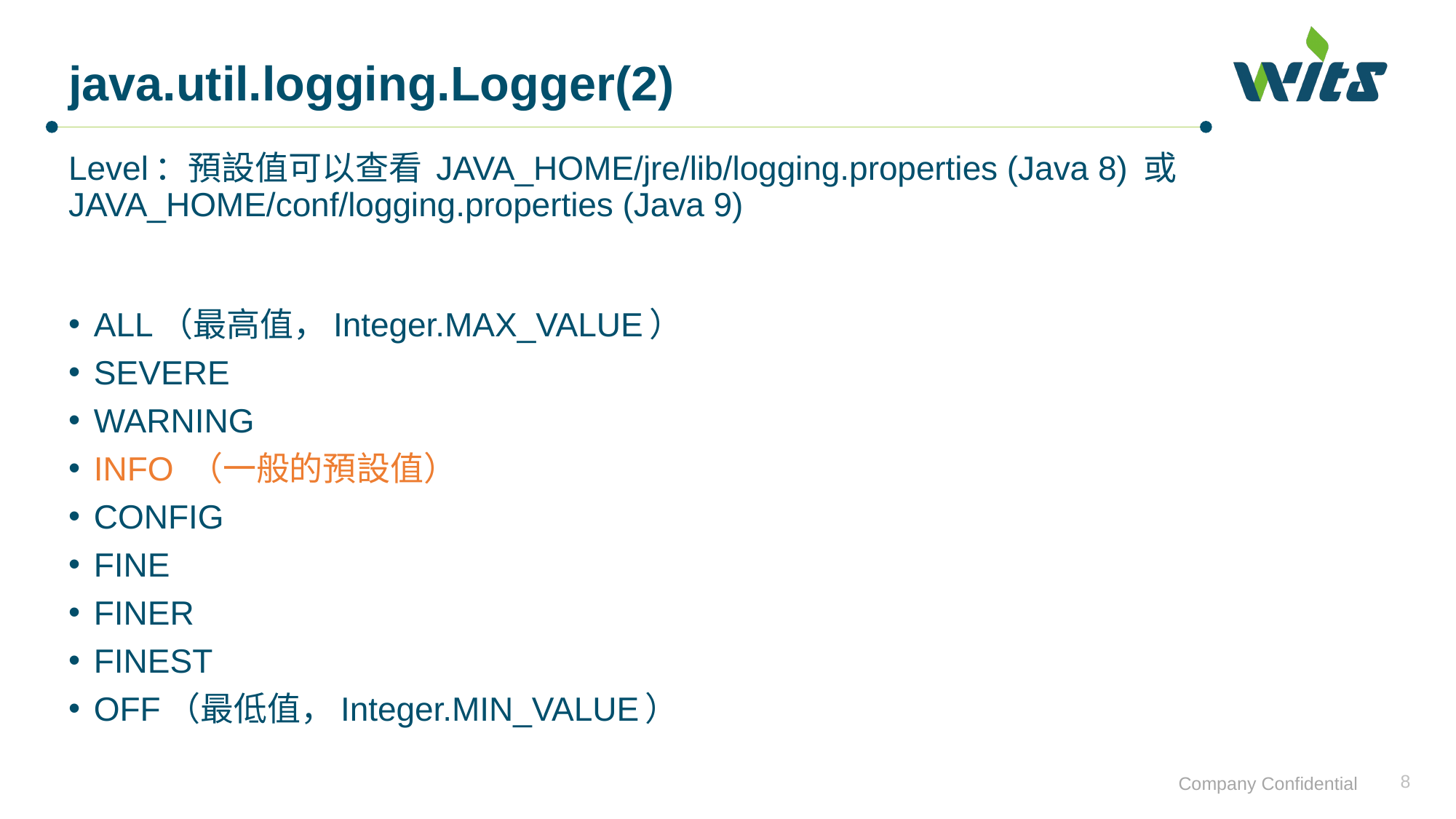

# java.util.logging.Logger(2)
Level：預設值可以查看 JAVA_HOME/jre/lib/logging.properties (Java 8) 或 JAVA_HOME/conf/logging.properties (Java 9)

ALL（最高值，Integer.MAX_VALUE）
SEVERE
WARNING
INFO （一般的預設值）
CONFIG
FINE
FINER
FINEST
OFF（最低值，Integer.MIN_VALUE）

8